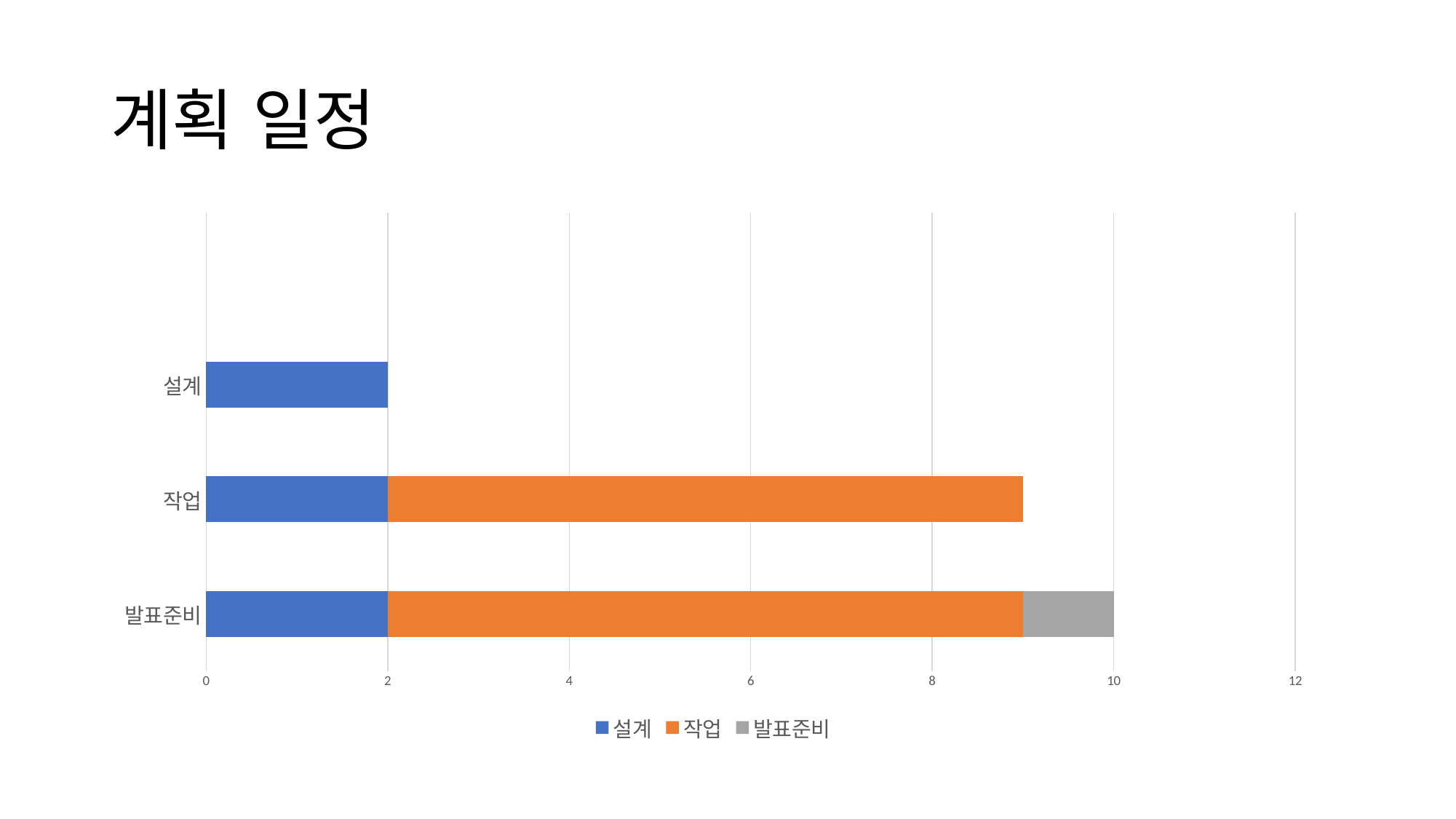

# 계획 일정

### Chart

| Category | 설계 | 작업 | 발표준비 |
|---|---|---|---|
| 발표준비 | 2.0 | 7.0 | 1.0 |
| 작업 | 2.0 | 7.0 | 0.0 |
| 설계 | 2.0 | 0.0 | 0.0 |